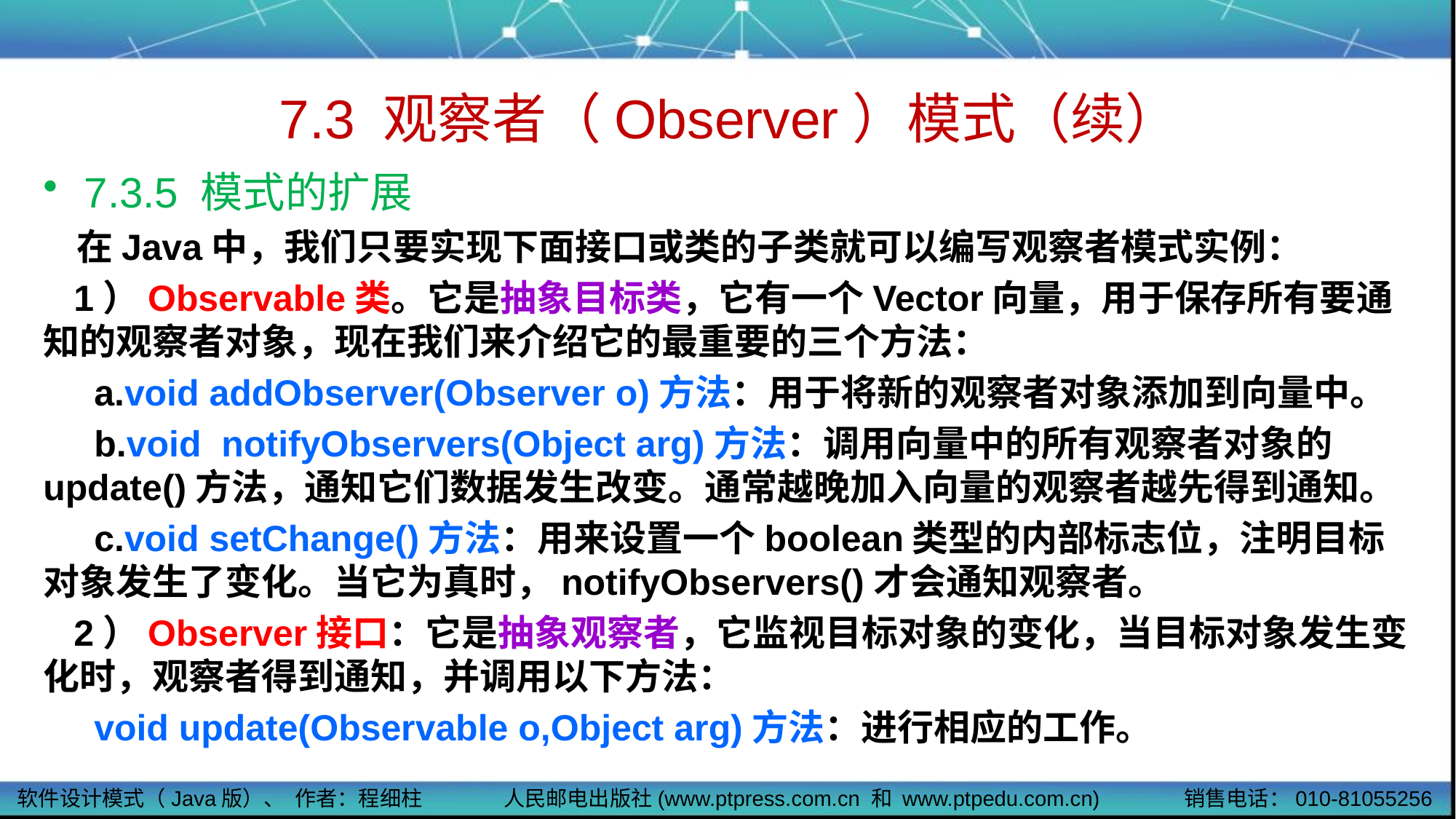

# 7.3 观察者（Observer）模式（续）
7.3.5 模式的扩展
   在Java中，我们只要实现下面接口或类的子类就可以编写观察者模式实例：
   1）Observable类。它是抽象目标类，它有一个Vector向量，用于保存所有要通知的观察者对象，现在我们来介绍它的最重要的三个方法：
     a.void addObserver(Observer o)方法：用于将新的观察者对象添加到向量中。
     b.void  notifyObservers(Object arg)方法：调用向量中的所有观察者对象的update()方法，通知它们数据发生改变。通常越晚加入向量的观察者越先得到通知。
     c.void setChange()方法：用来设置一个boolean类型的内部标志位，注明目标对象发生了变化。当它为真时，notifyObservers()才会通知观察者。
   2）Observer接口：它是抽象观察者，它监视目标对象的变化，当目标对象发生变化时，观察者得到通知，并调用以下方法：
     void update(Observable o,Object arg)方法：进行相应的工作。
软件设计模式（Java版）、  作者：程细柱
人民邮电出版社(www.ptpress.com.cn 和 www.ptpedu.com.cn)
销售电话：010-81055256